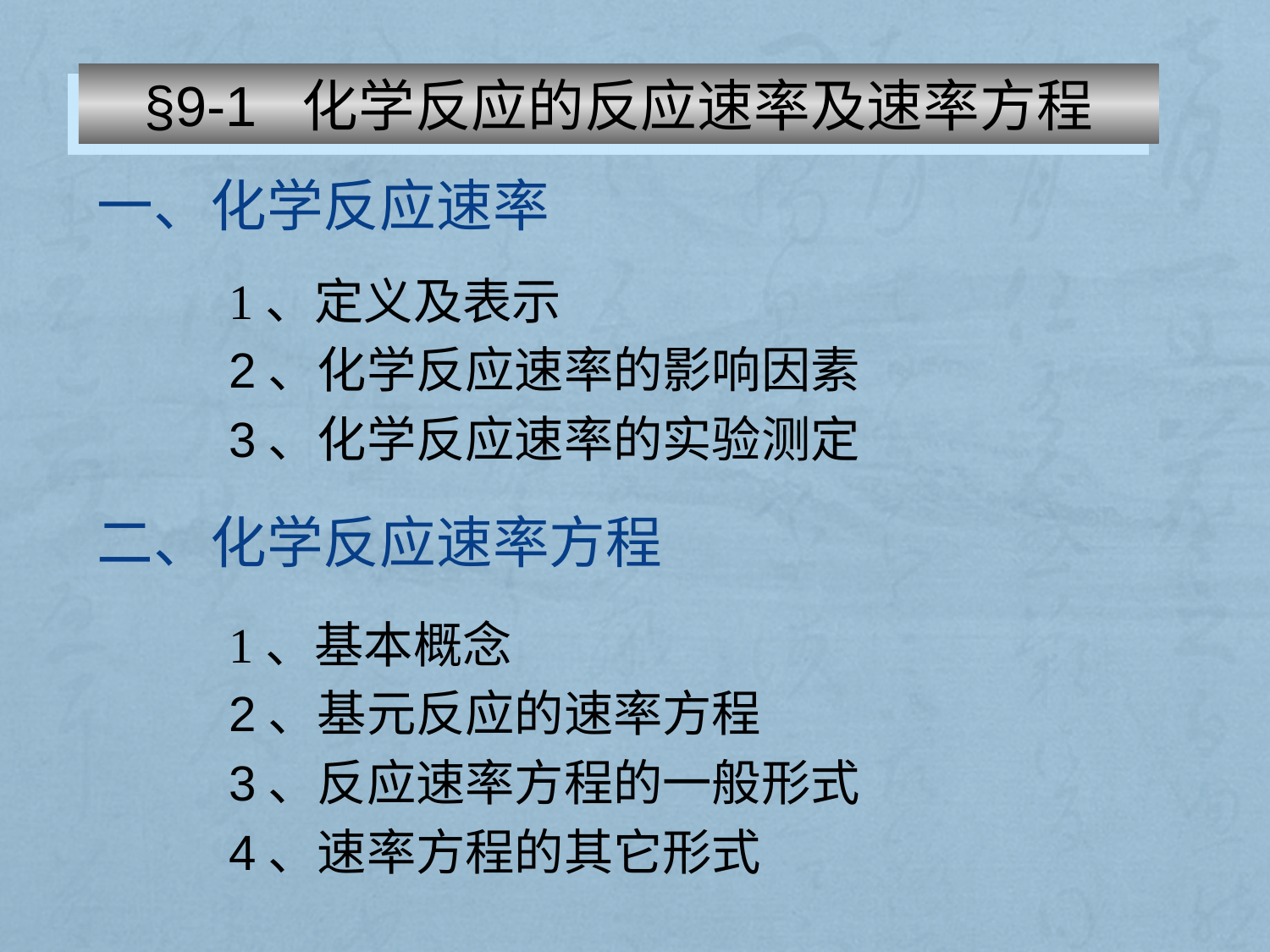

§9-1  化学反应的反应速率及速率方程
一、化学反应速率
1、定义及表示
2、化学反应速率的影响因素
3、化学反应速率的实验测定
二、化学反应速率方程
1、基本概念
2、基元反应的速率方程
3、反应速率方程的一般形式
4、速率方程的其它形式